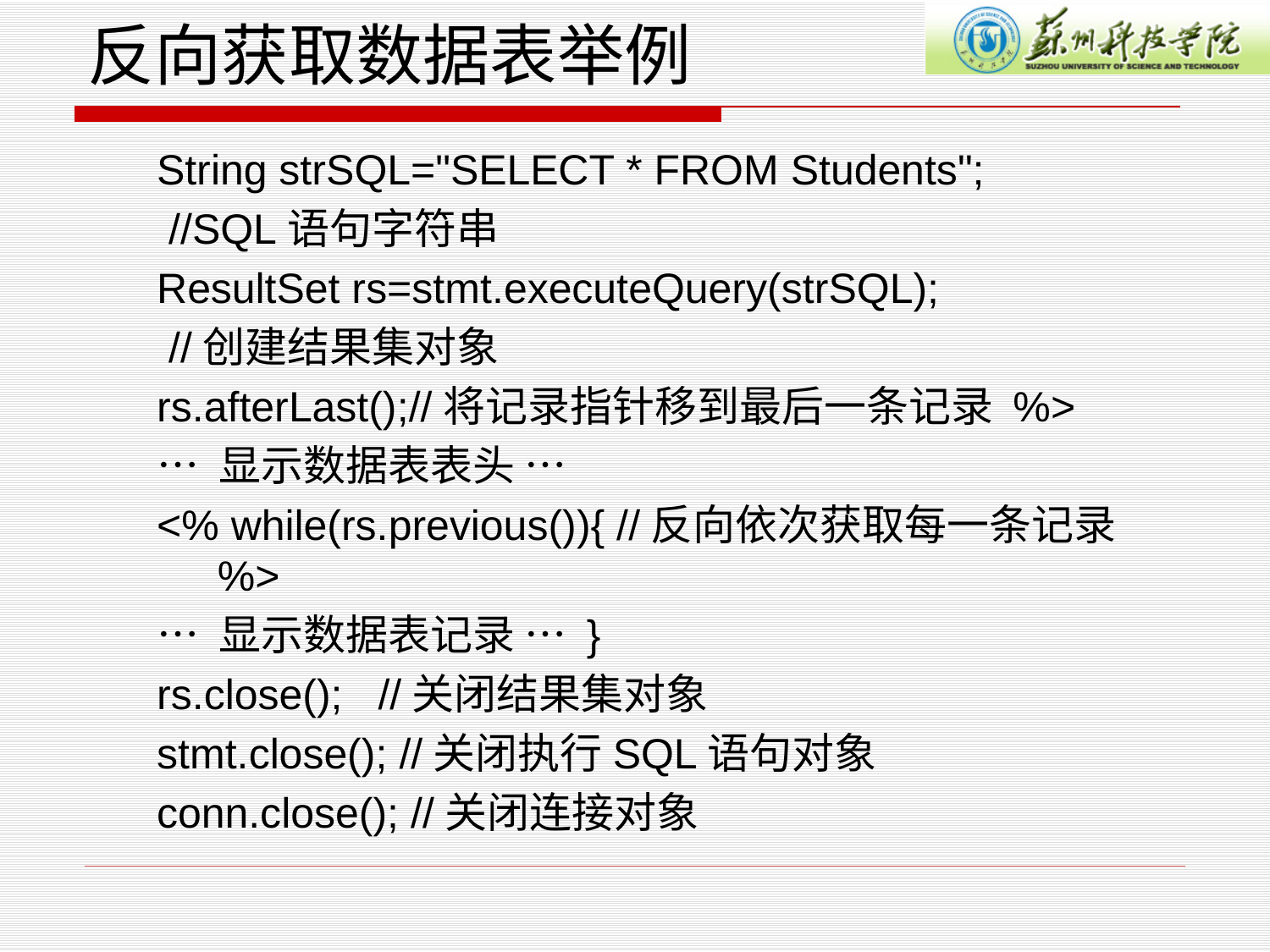

# 反向获取数据表举例
String strSQL="SELECT * FROM Students";
 //SQL语句字符串
ResultSet rs=stmt.executeQuery(strSQL);
 //创建结果集对象
rs.afterLast();//将记录指针移到最后一条记录 %>
… 显示数据表表头 …
<% while(rs.previous()){ //反向依次获取每一条记录 %>
… 显示数据表记录 … }
rs.close();   //关闭结果集对象
stmt.close(); //关闭执行SQL语句对象
conn.close(); //关闭连接对象